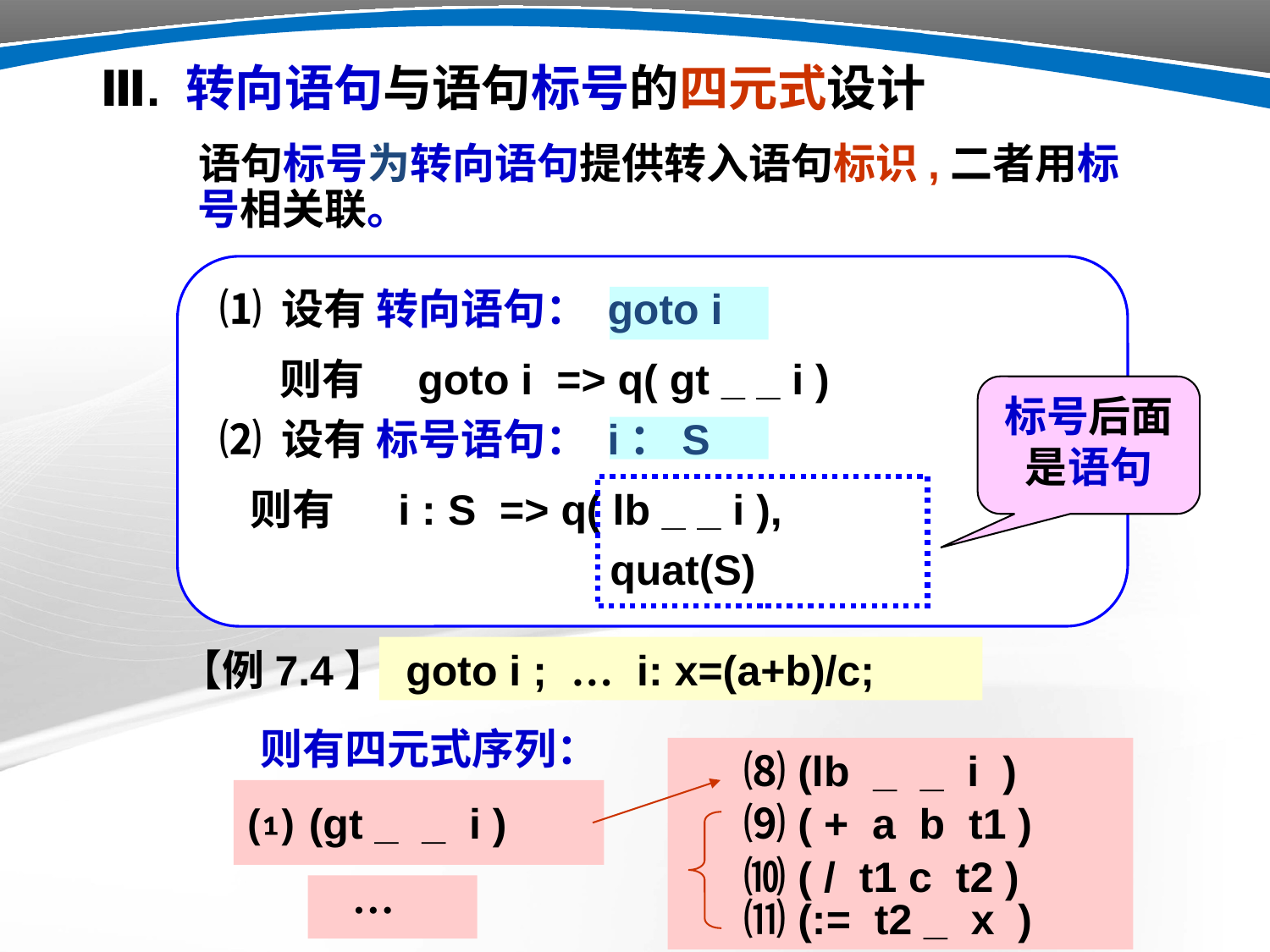

Ⅲ. 转向语句与语句标号的四元式设计
    语句标号为转向语句提供转入语句标识,二者用标号相关联。

⑴ 设有 转向语句： goto i

则有
goto i  => q( gt _ _ i )

标号后面是语句
⑵ 设有 标号语句： i：S

则有
i : S  => q( lb _ _ i ),

quat(S)

【例7.4】 goto i ;  …  i: x=(a+b)/c;

则有四元式序列：

⑻ (lb  _  _  i  )

⑴ (gt _  _  i )
⑼ ( +  a  b  t1 )

⑽ ( /  t1 c  t2 )
…

⑾ (:=  t2 _  x  )